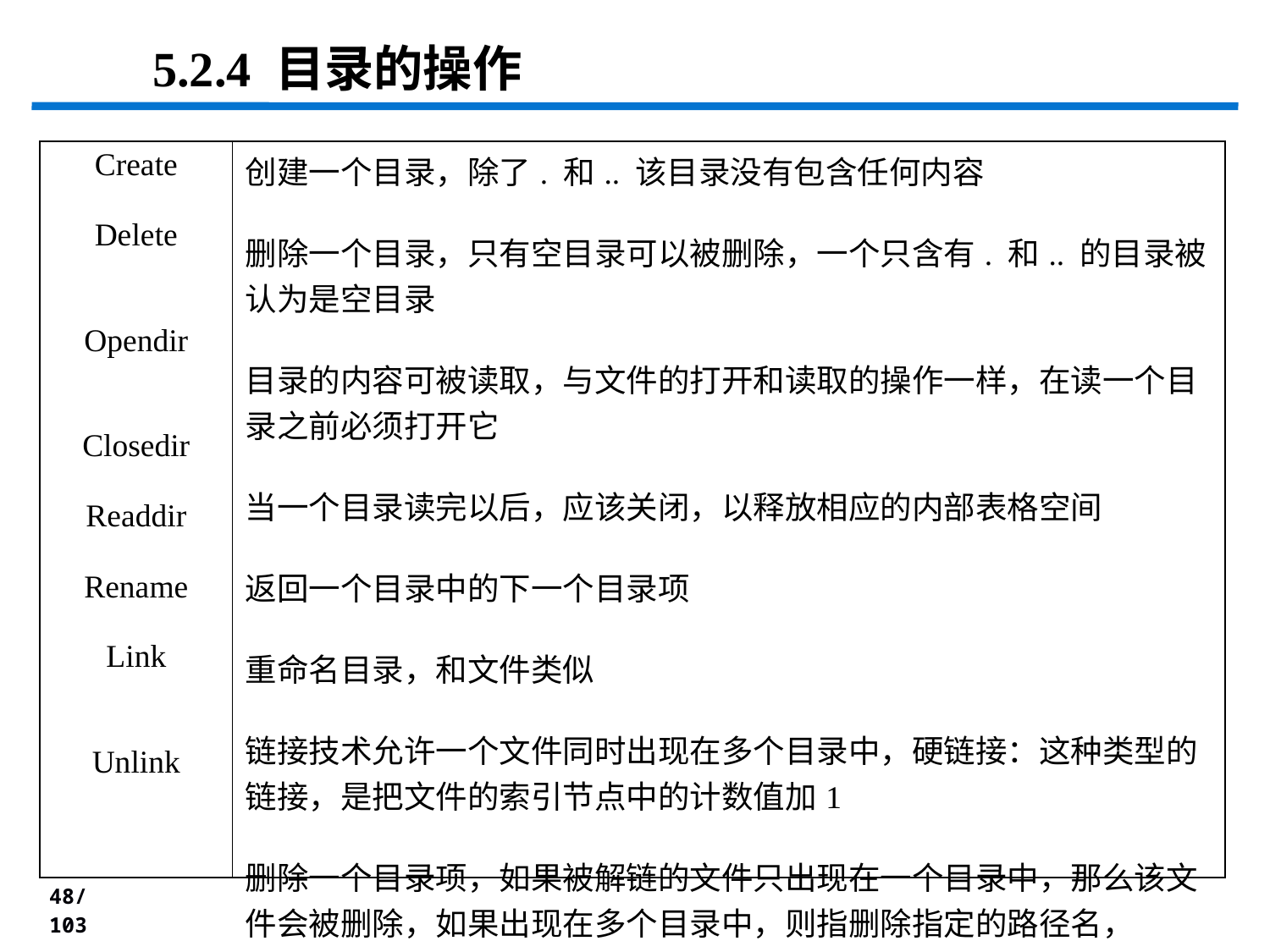

5.2.4 目录的操作
| Create Delete Opendir Closedir Readdir Rename Link Unlink | 创建一个目录，除了. 和.. 该目录没有包含任何内容 删除一个目录，只有空目录可以被删除，一个只含有. 和.. 的目录被认为是空目录 目录的内容可被读取，与文件的打开和读取的操作一样，在读一个目录之前必须打开它 当一个目录读完以后，应该关闭，以释放相应的内部表格空间 返回一个目录中的下一个目录项 重命名目录，和文件类似 链接技术允许一个文件同时出现在多个目录中，硬链接：这种类型的链接，是把文件的索引节点中的计数值加1 删除一个目录项，如果被解链的文件只出现在一个目录中，那么该文件会被删除，如果出现在多个目录中，则指删除指定的路径名， |
| --- | --- |